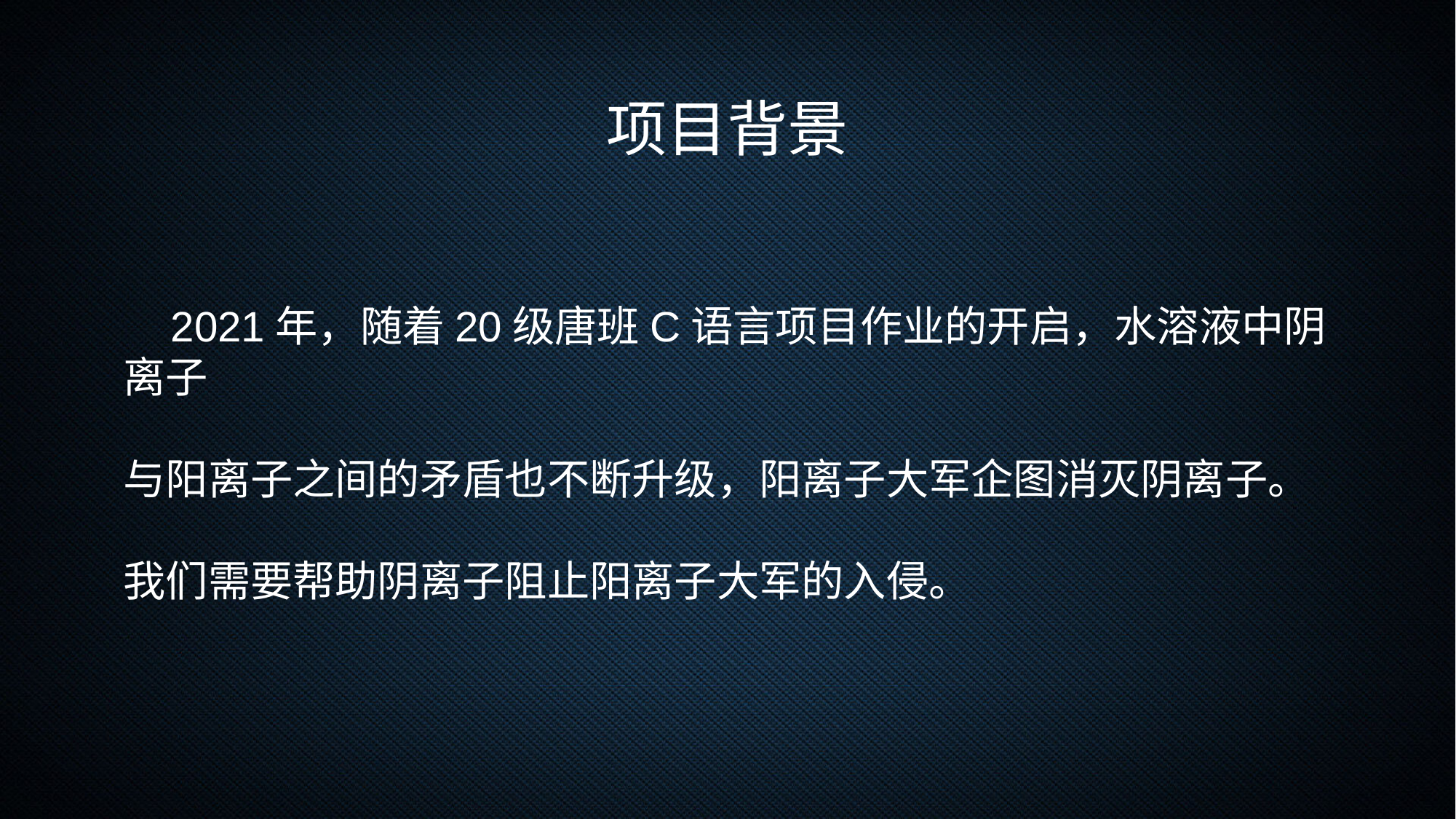

项目背景
    2021年，随着20级唐班C语言项目作业的开启，水溶液中阴离子

与阳离子之间的矛盾也不断升级，阳离子大军企图消灭阴离子。

我们需要帮助阴离子阻止阳离子大军的入侵。